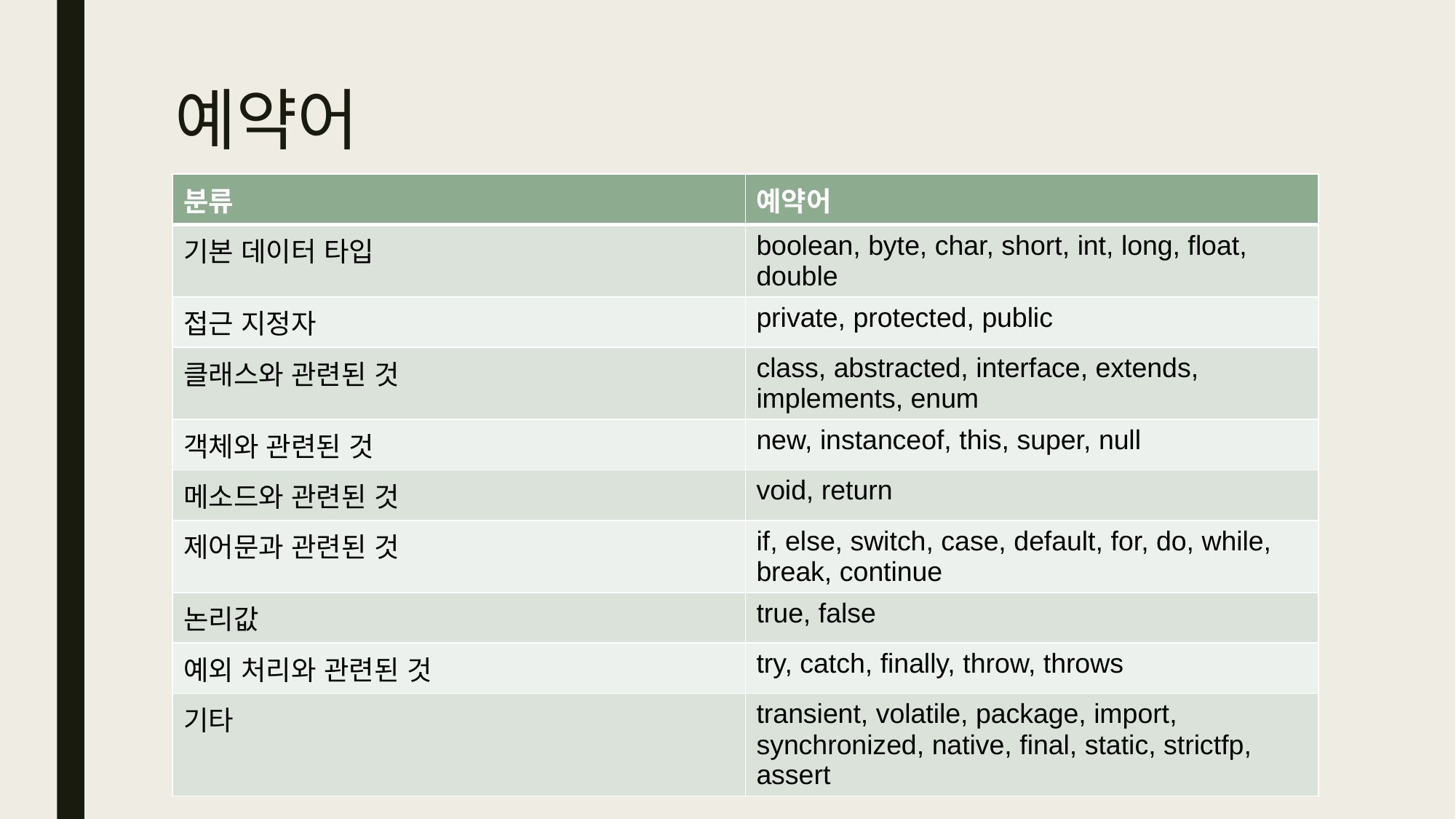

# 예약어
| 분류 | 예약어 |
| --- | --- |
| 기본 데이터 타입 | boolean, byte, char, short, int, long, float, double |
| 접근 지정자 | private, protected, public |
| 클래스와 관련된 것 | class, abstracted, interface, extends, implements, enum |
| 객체와 관련된 것 | new, instanceof, this, super, null |
| 메소드와 관련된 것 | void, return |
| 제어문과 관련된 것 | if, else, switch, case, default, for, do, while, break, continue |
| 논리값 | true, false |
| 예외 처리와 관련된 것 | try, catch, finally, throw, throws |
| 기타 | transient, volatile, package, import, synchronized, native, final, static, strictfp, assert |